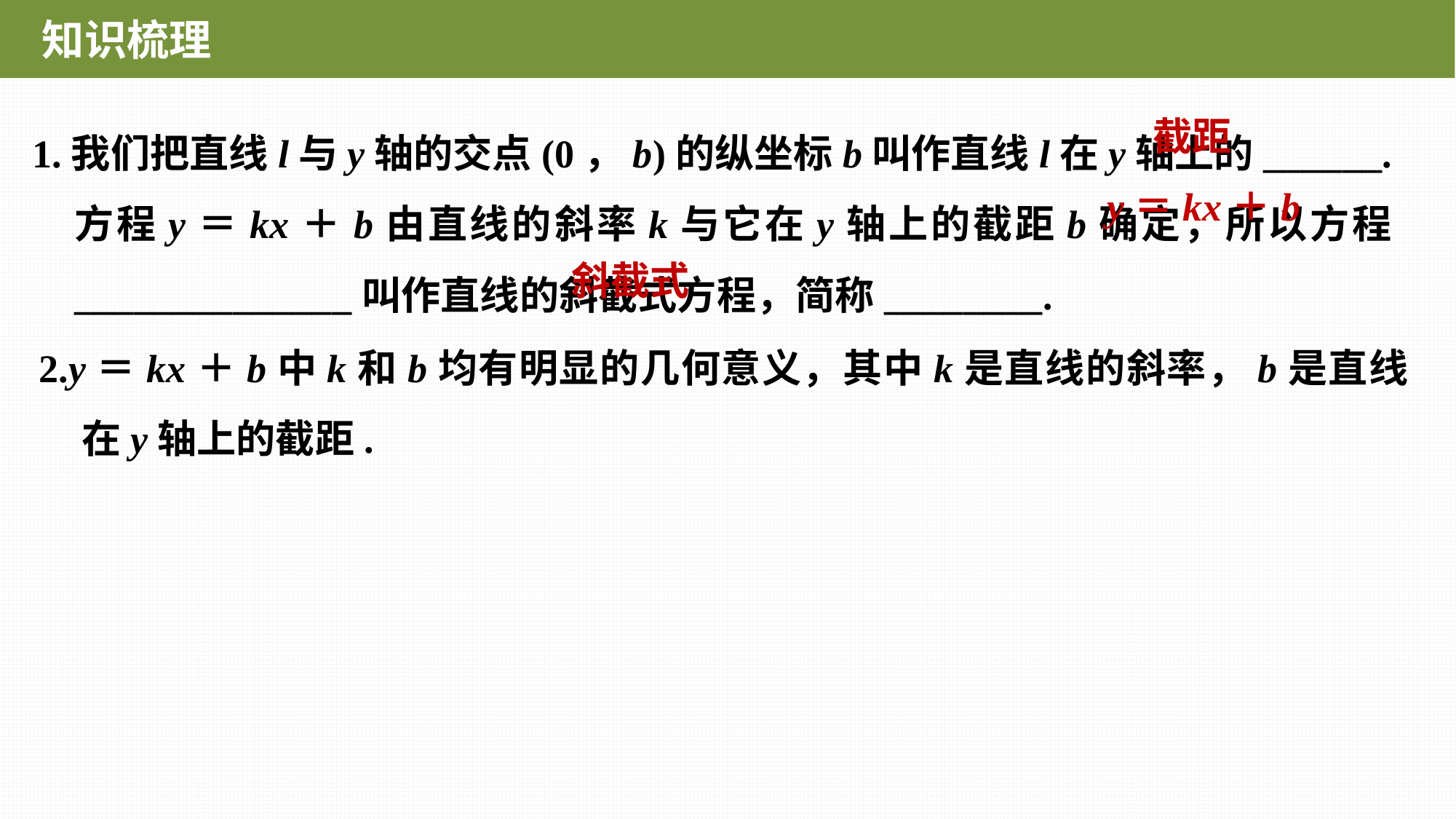

知识梳理
1.我们把直线l与y轴的交点(0，b)的纵坐标b叫作直线l在y轴上的______.方程y＝kx＋b由直线的斜率k与它在y轴上的截距b确定，所以方程______________叫作直线的斜截式方程，简称________.
截距
y＝kx＋b
斜截式
2.y＝kx＋b中k和b均有明显的几何意义，其中k是直线的斜率，b是直线在y轴上的截距.